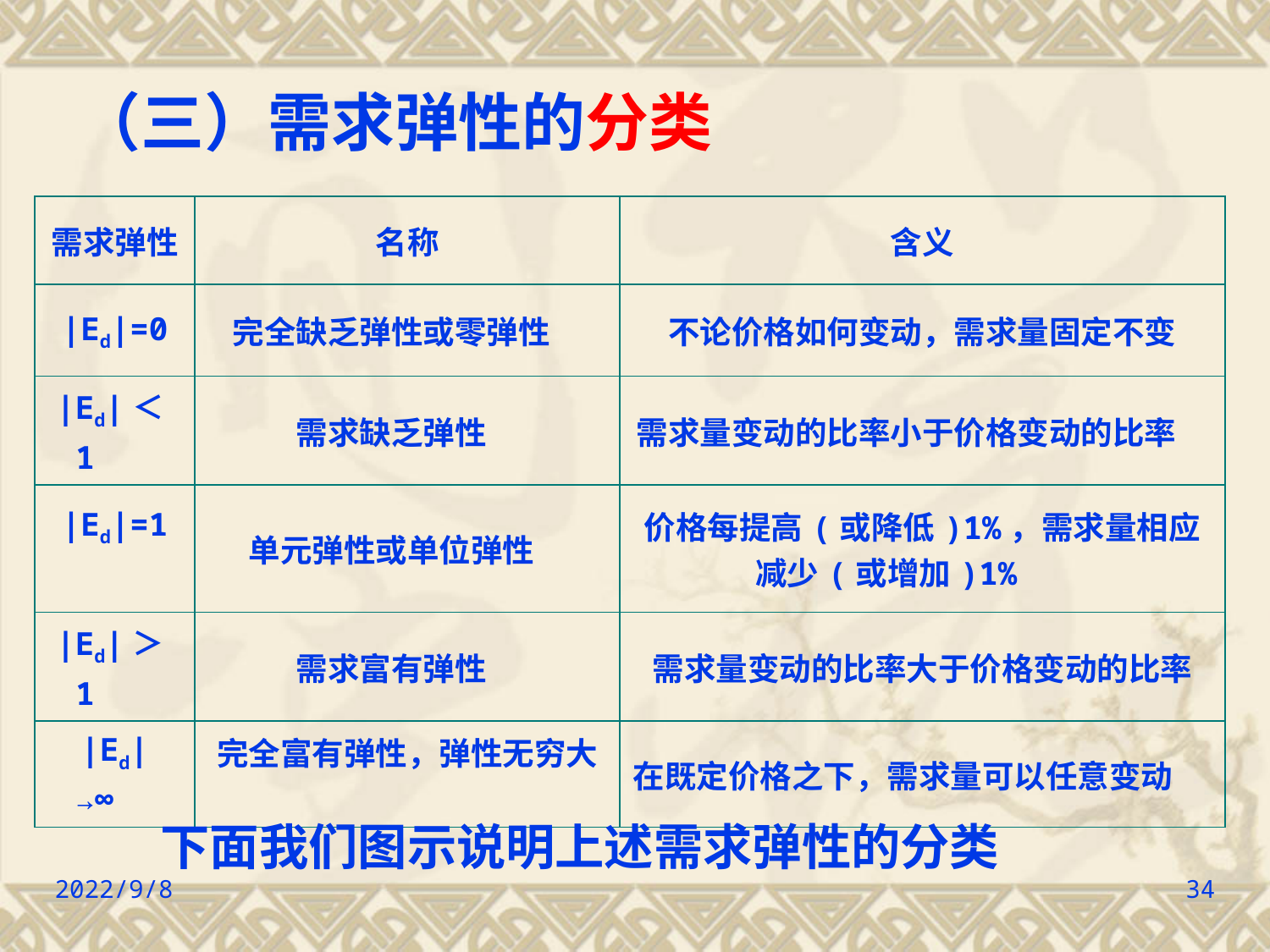

（三）需求弹性的分类
| 需求弹性 | 名称 | 含义 |
| --- | --- | --- |
| |Ed|=0 | 完全缺乏弹性或零弹性 | 不论价格如何变动，需求量固定不变 |
| |Ed|＜1 | 需求缺乏弹性 | 需求量变动的比率小于价格变动的比率 |
| |Ed|=1 | 单元弹性或单位弹性 | 价格每提高(或降低)1%，需求量相应减少(或增加)1% |
| |Ed|＞1 | 需求富有弹性 | 需求量变动的比率大于价格变动的比率 |
| |Ed|→∞ | 完全富有弹性，弹性无穷大 | 在既定价格之下，需求量可以任意变动 |
下面我们图示说明上述需求弹性的分类
2022/9/8
34